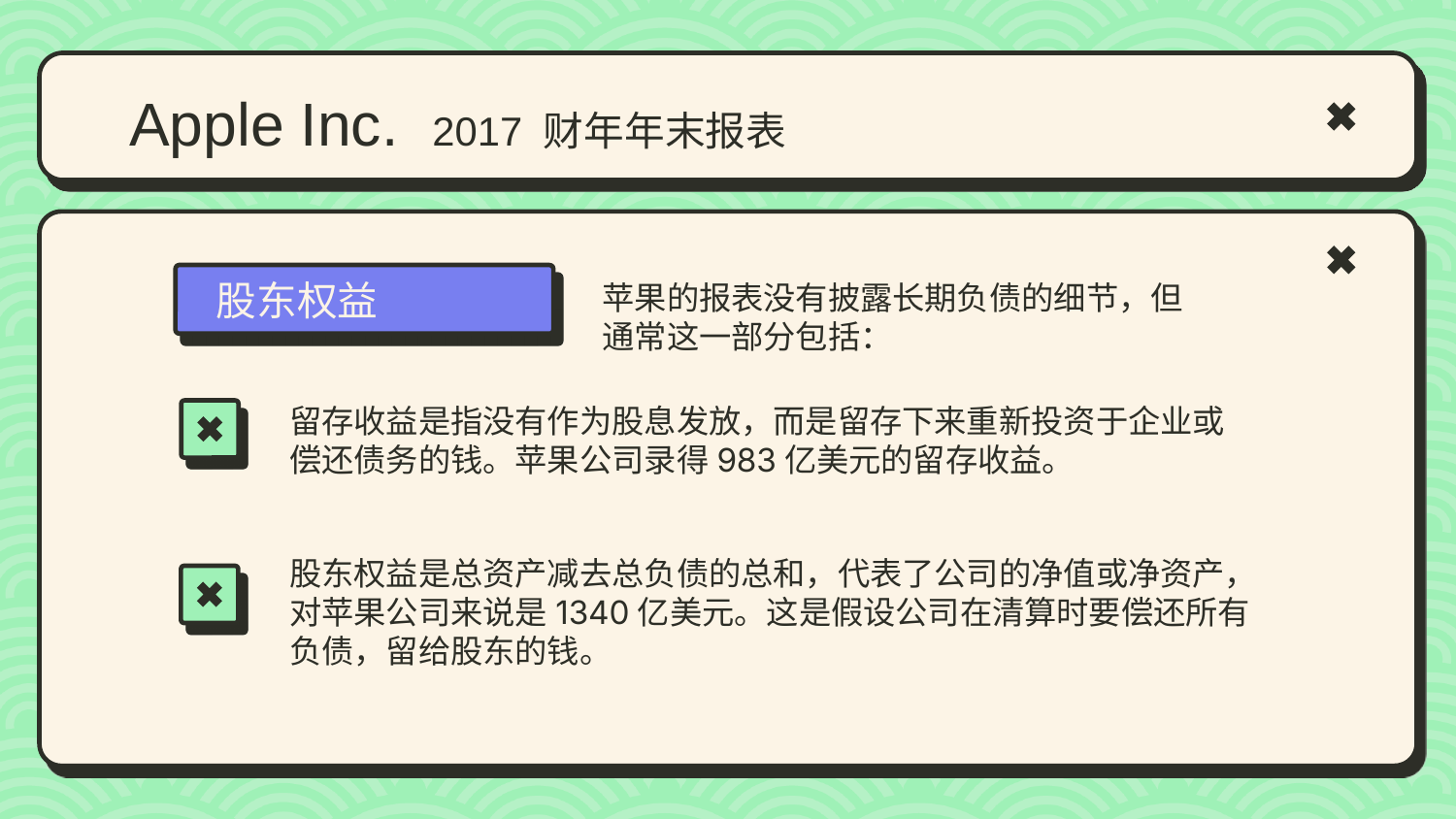

# Apple Inc.  2017 财年年末报表

股东权益
PROJECT 02
苹果的报表没有披露长期负债的细节，但通常这一部分包括：
留存收益是指没有作为股息发放，而是留存下来重新投资于企业或偿还债务的钱。苹果公司录得983亿美元的留存收益。

股东权益是总资产减去总负债的总和，代表了公司的净值或净资产，对苹果公司来说是1340亿美元。这是假设公司在清算时要偿还所有负债，留给股东的钱。